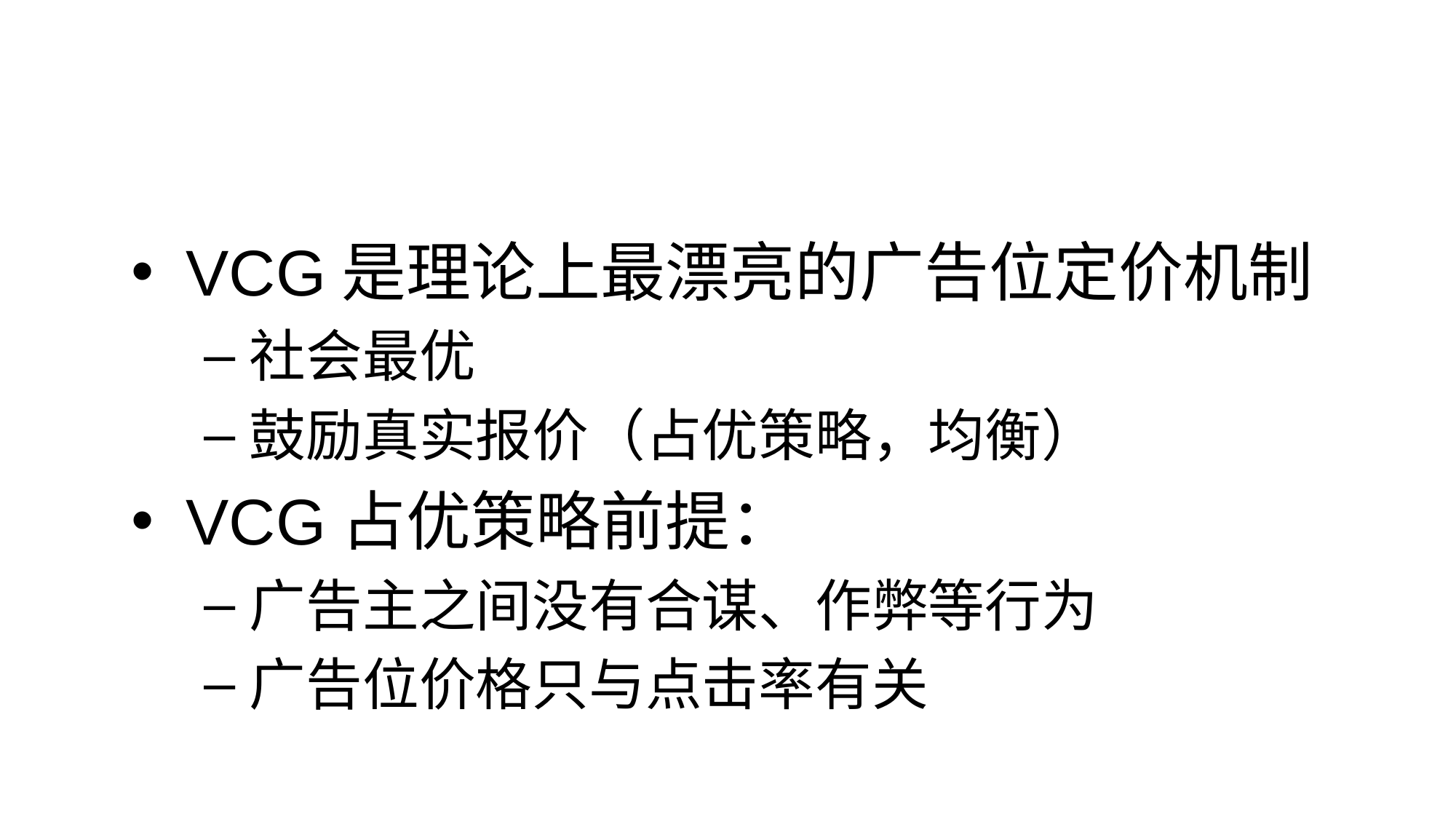

#
VCG是理论上最漂亮的广告位定价机制
社会最优
鼓励真实报价（占优策略，均衡）
VCG占优策略前提：
广告主之间没有合谋、作弊等行为
广告位价格只与点击率有关